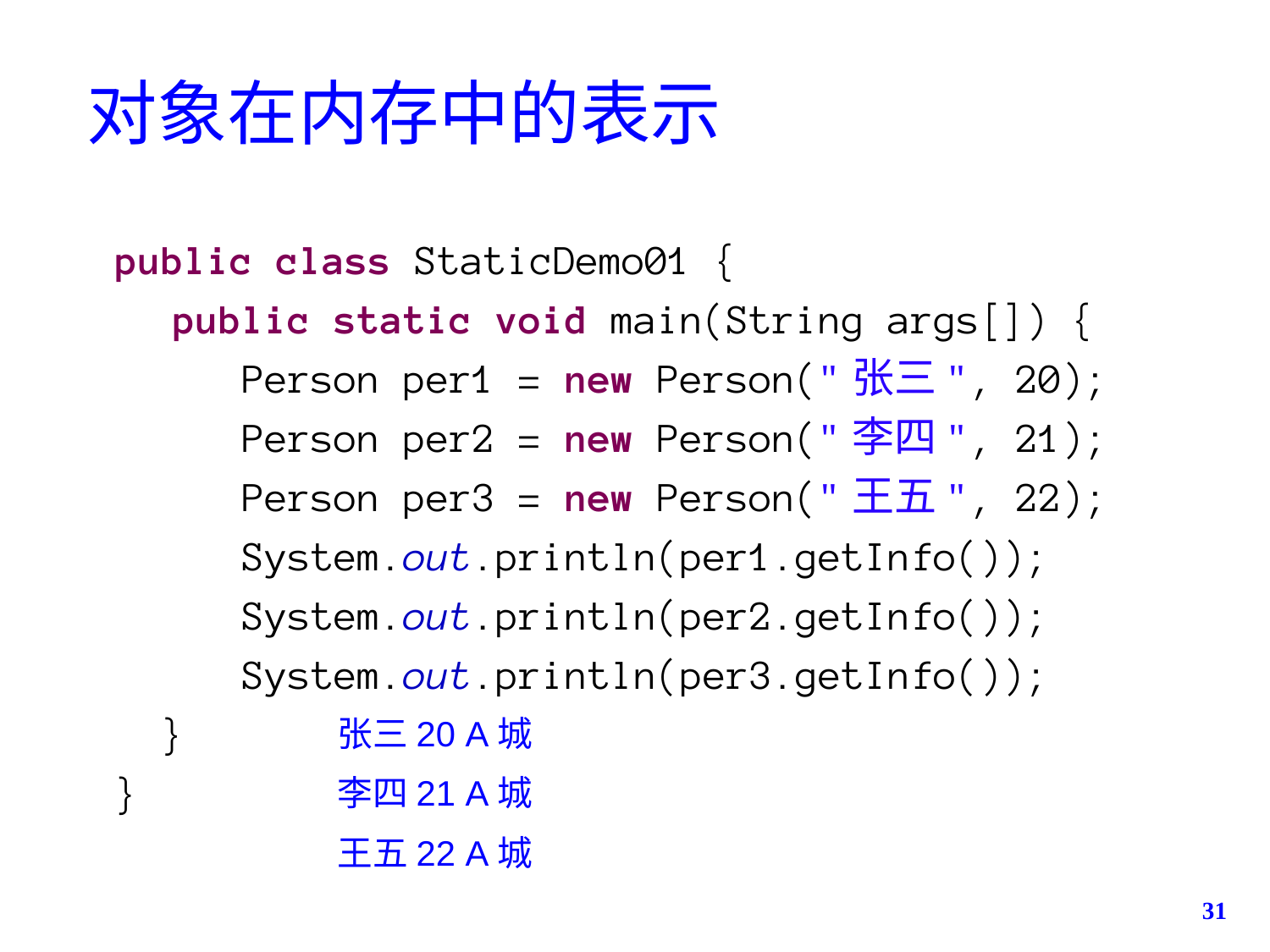

# 对象在内存中的表示
   public class StaticDemo01 {
	public static void main(String args[]) {
	   Person per1 = new Person("张三", 20);
	   Person per2 = new Person("李四", 21);
	   Person per3 = new Person("王五", 22);
	   System.out.println(per1.getInfo());
	   System.out.println(per2.getInfo());
	   System.out.println(per3.getInfo());
     }
   }
张三20 A城
李四21 A城
王五22 A城
31